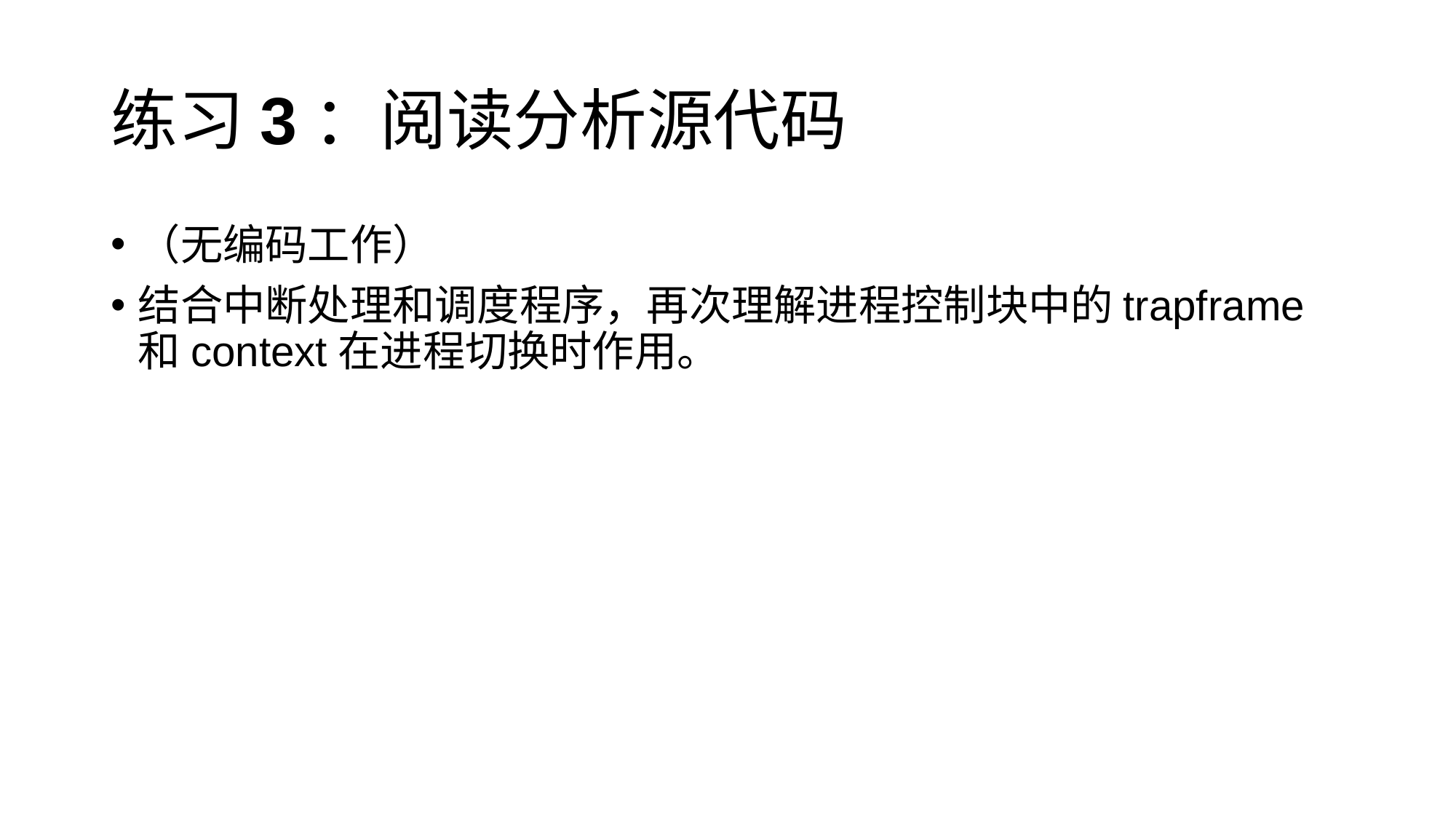

# 练习3：阅读分析源代码
（无编码工作）
结合中断处理和调度程序，再次理解进程控制块中的trapframe和context在进程切换时作用。